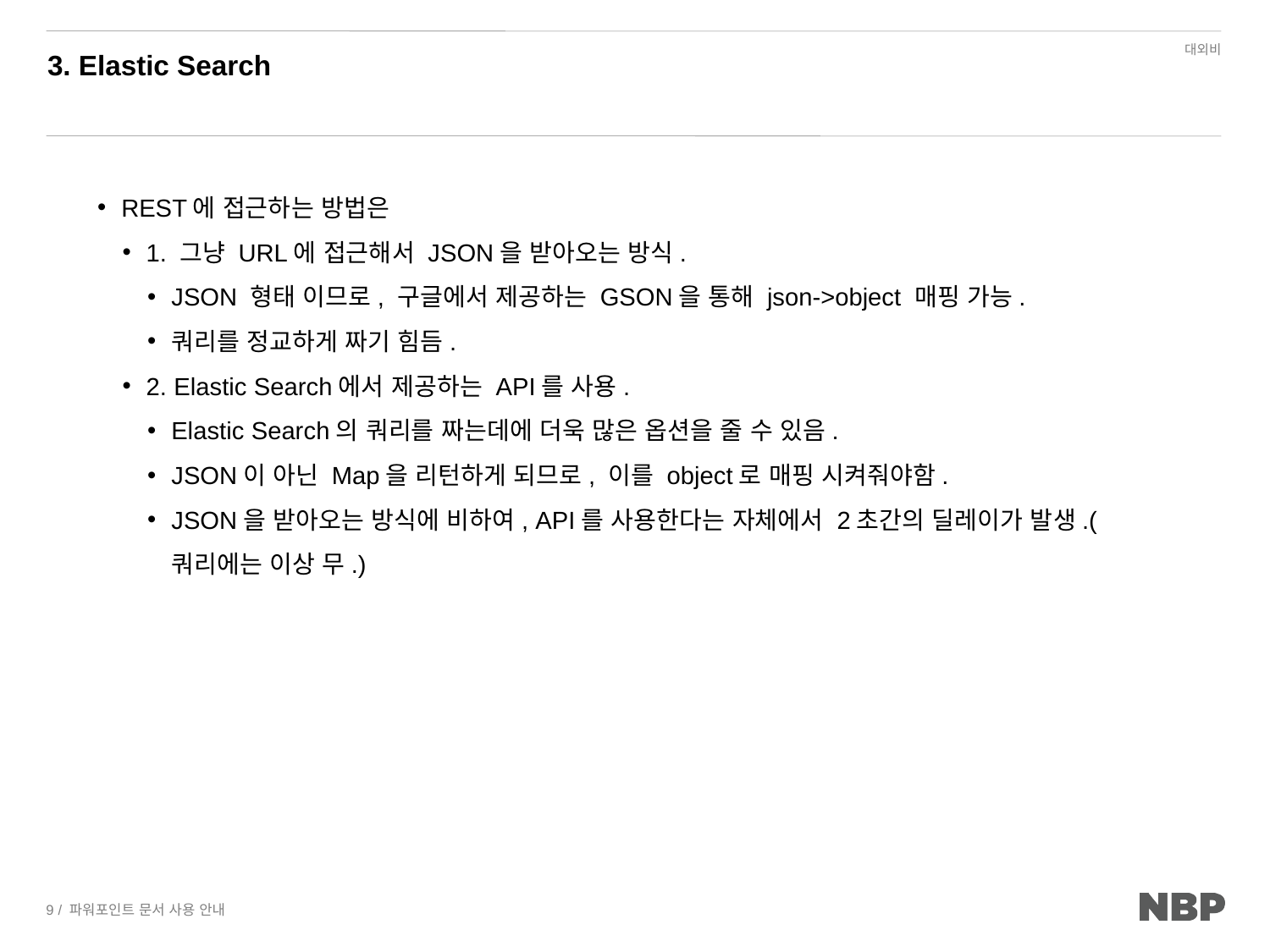

# 3. Elastic Search
REST에 접근하는 방법은
1. 그냥 URL에 접근해서 JSON을 받아오는 방식.
JSON 형태 이므로, 구글에서 제공하는 GSON을 통해 json->object 매핑 가능.
쿼리를 정교하게 짜기 힘듬.
2. Elastic Search에서 제공하는 API를 사용.
Elastic Search의 쿼리를 짜는데에 더욱 많은 옵션을 줄 수 있음.
JSON이 아닌 Map을 리턴하게 되므로, 이를 object로 매핑 시켜줘야함.
JSON을 받아오는 방식에 비하여, API를 사용한다는 자체에서 2초간의 딜레이가 발생.(쿼리에는 이상 무.)